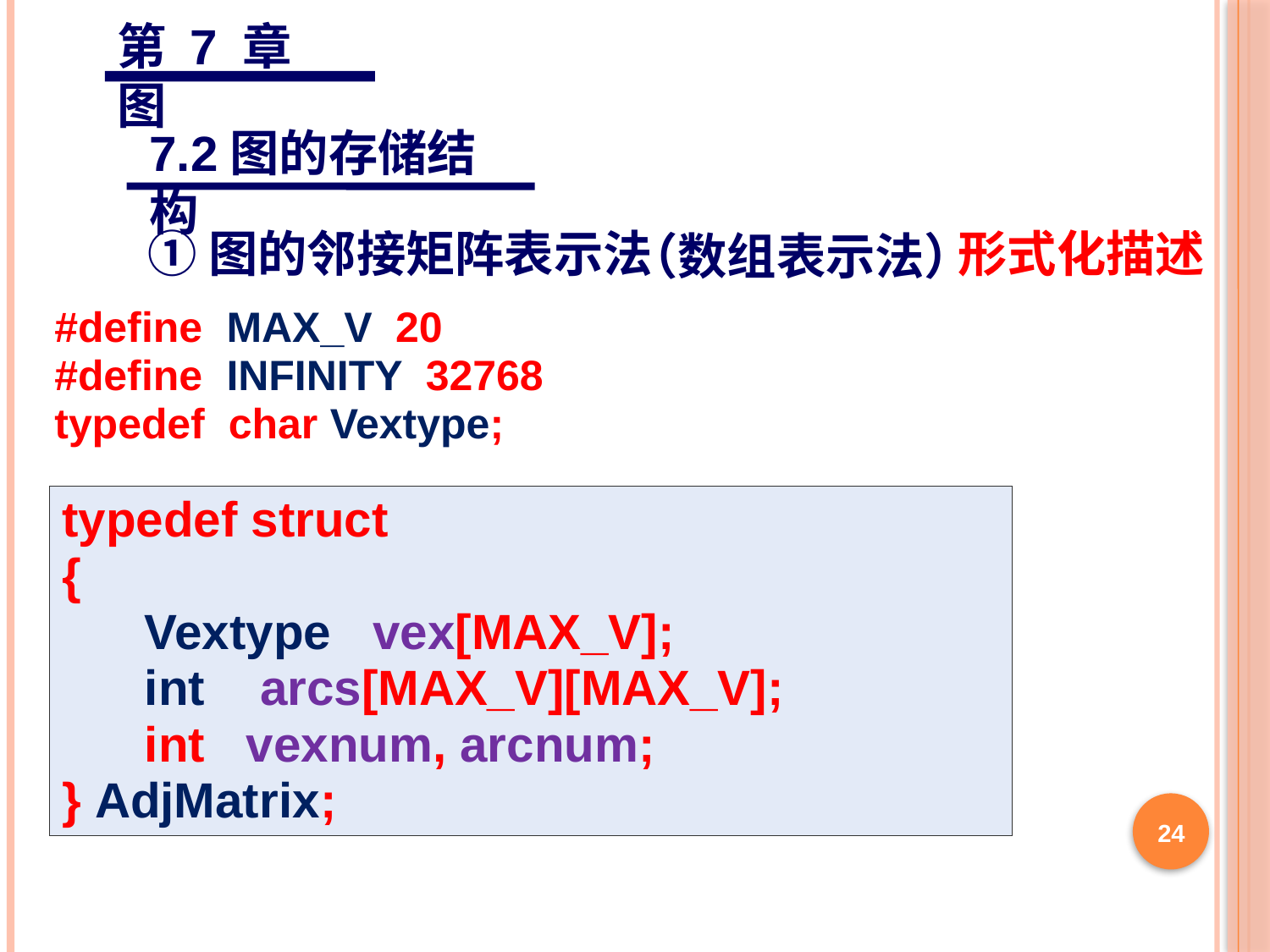

第 7 章  图

7.2图的存储结构

①图的邻接矩阵表示法
形式化描述
（数组表示法）
#define  MAX_V  20
#define  INFINITY  32768
typedef  char Vextype;
typedef struct
{
      Vextype   vex[MAX_V];
      int    arcs[MAX_V][MAX_V];
      int   vexnum, arcnum;
} AdjMatrix;
24